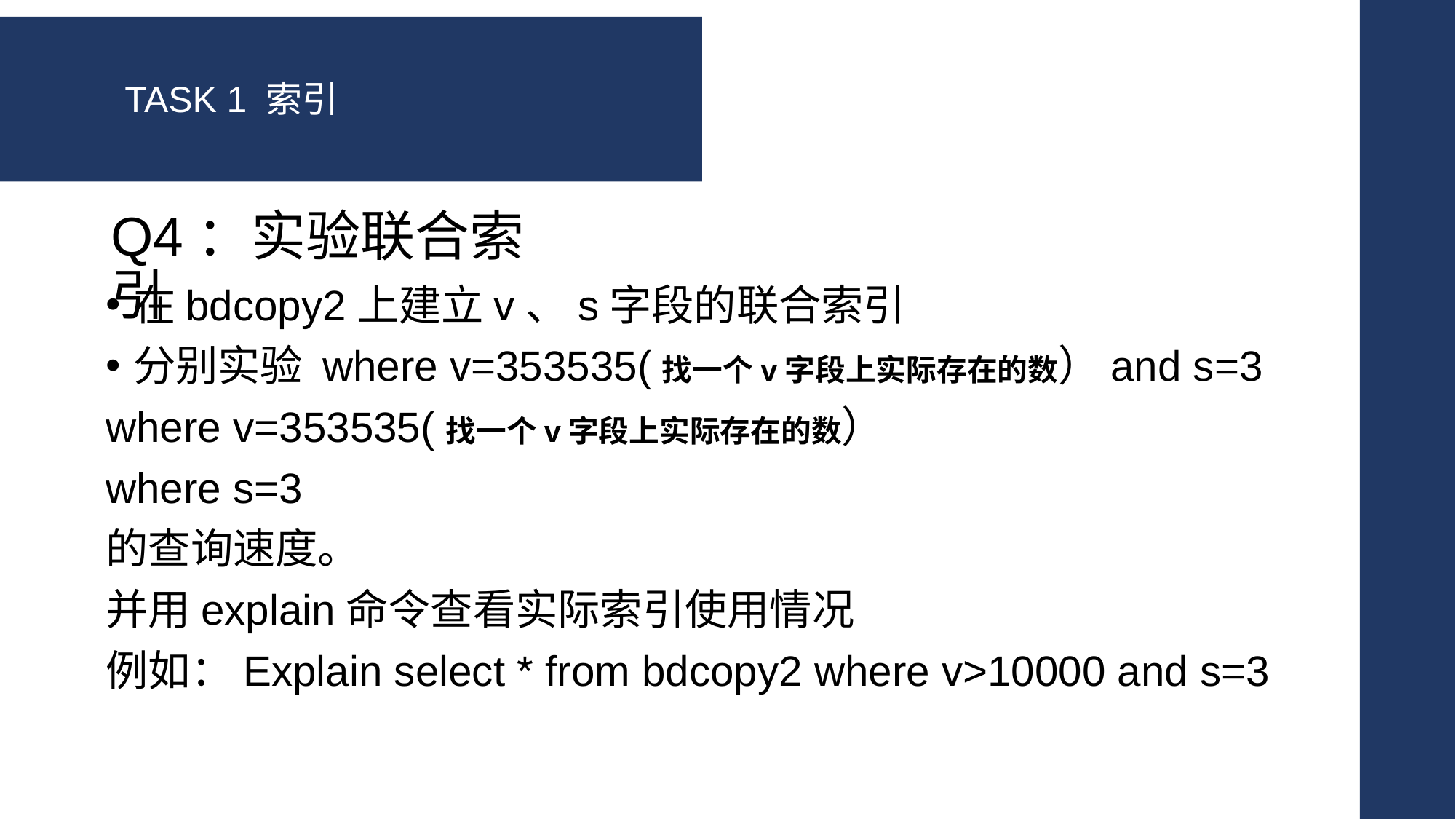

TASK 1 索引
Q4：实验联合索引
在bdcopy2上建立v、s字段的联合索引
分别实验 where v=353535(找一个v字段上实际存在的数）and s=3
where v=353535(找一个v字段上实际存在的数）
where s=3
的查询速度。
并用explain命令查看实际索引使用情况
例如：Explain select * from bdcopy2 where v>10000 and s=3